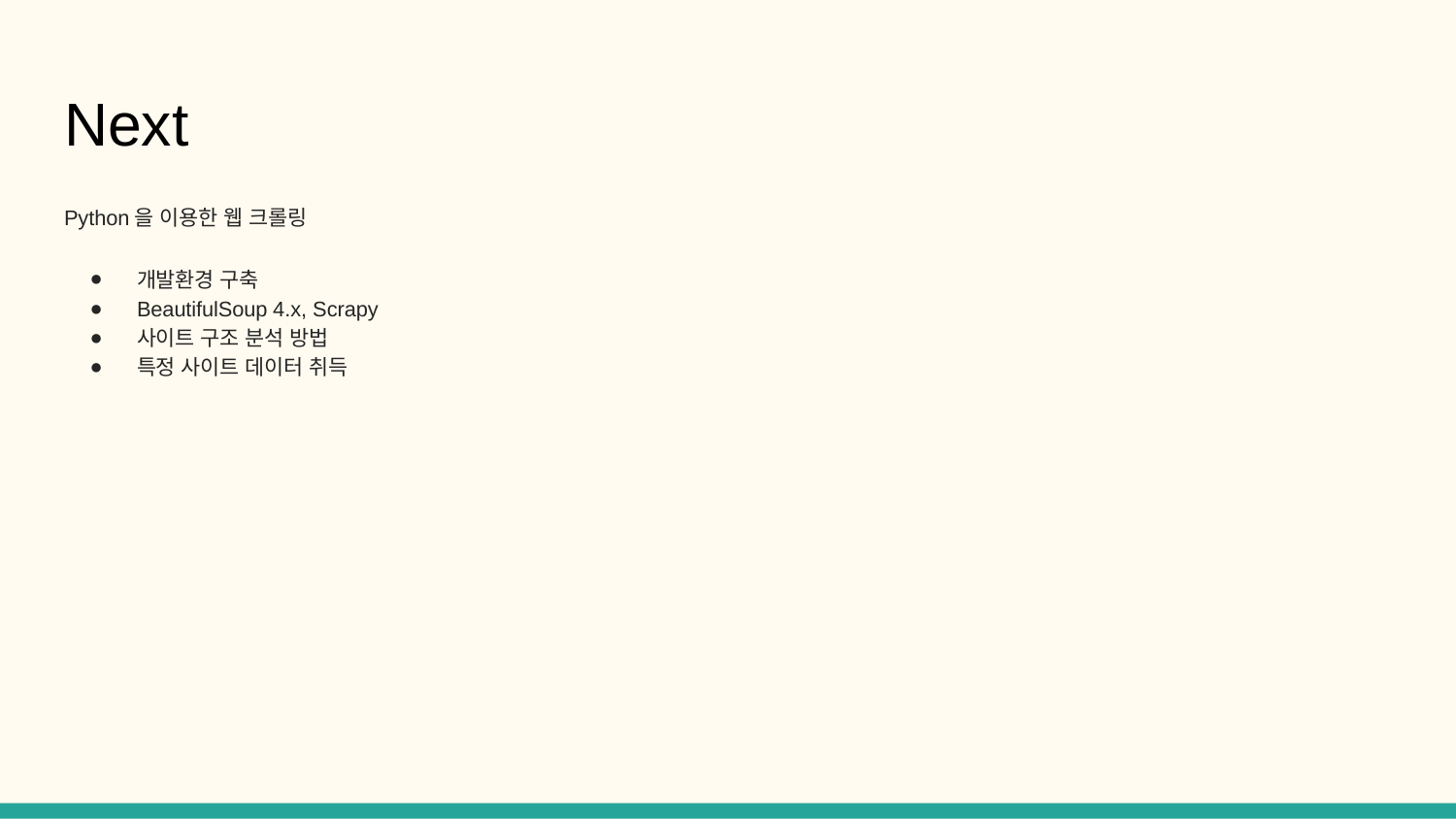

# Next
Python을 이용한 웹 크롤링
개발환경 구축
BeautifulSoup 4.x, Scrapy
사이트 구조 분석 방법
특정 사이트 데이터 취득